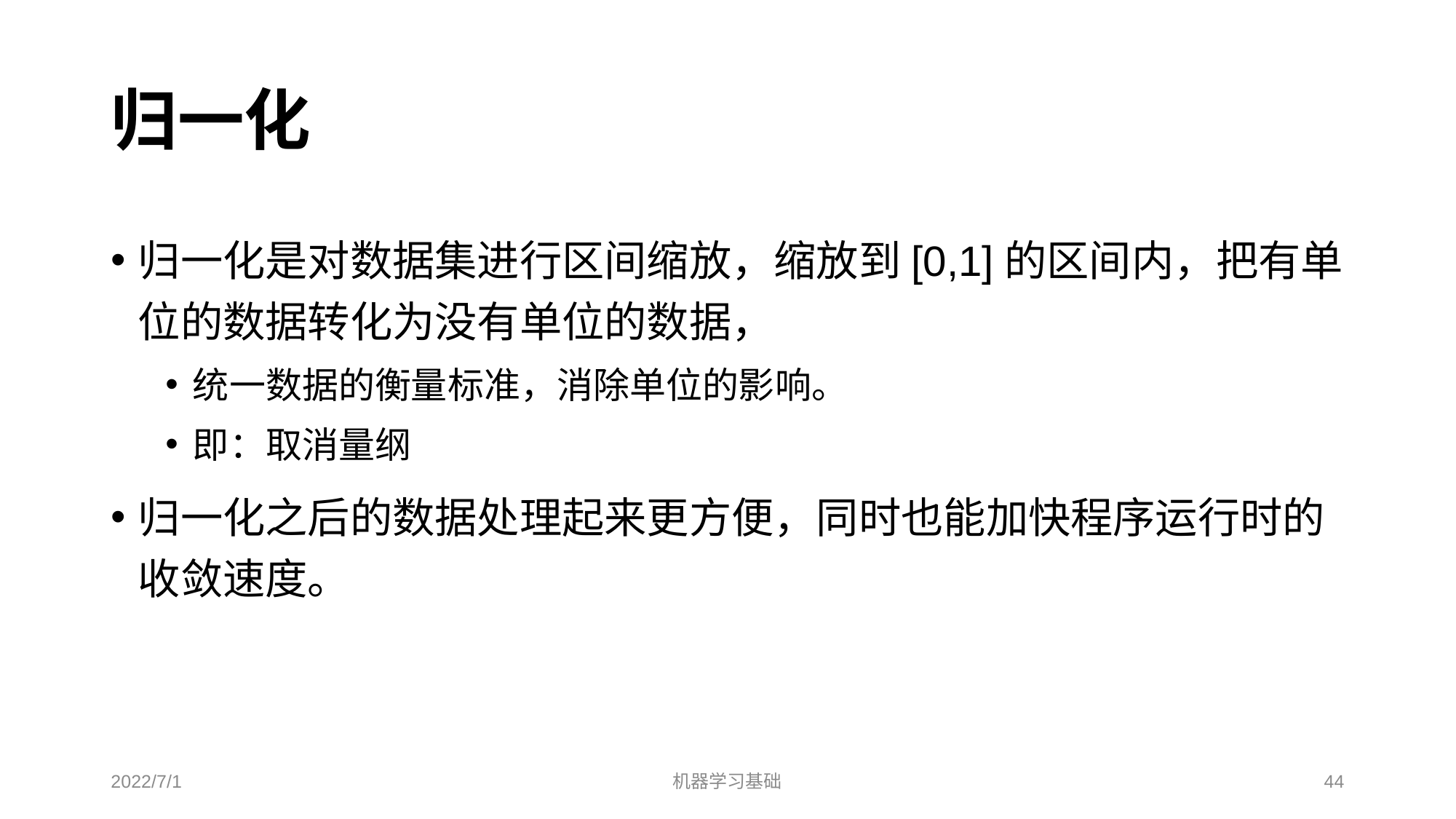

# 归一化
归一化是对数据集进行区间缩放，缩放到[0,1]的区间内，把有单位的数据转化为没有单位的数据，
统一数据的衡量标准，消除单位的影响。
即：取消量纲
归一化之后的数据处理起来更方便，同时也能加快程序运行时的收敛速度。
2022/7/1
机器学习基础
44